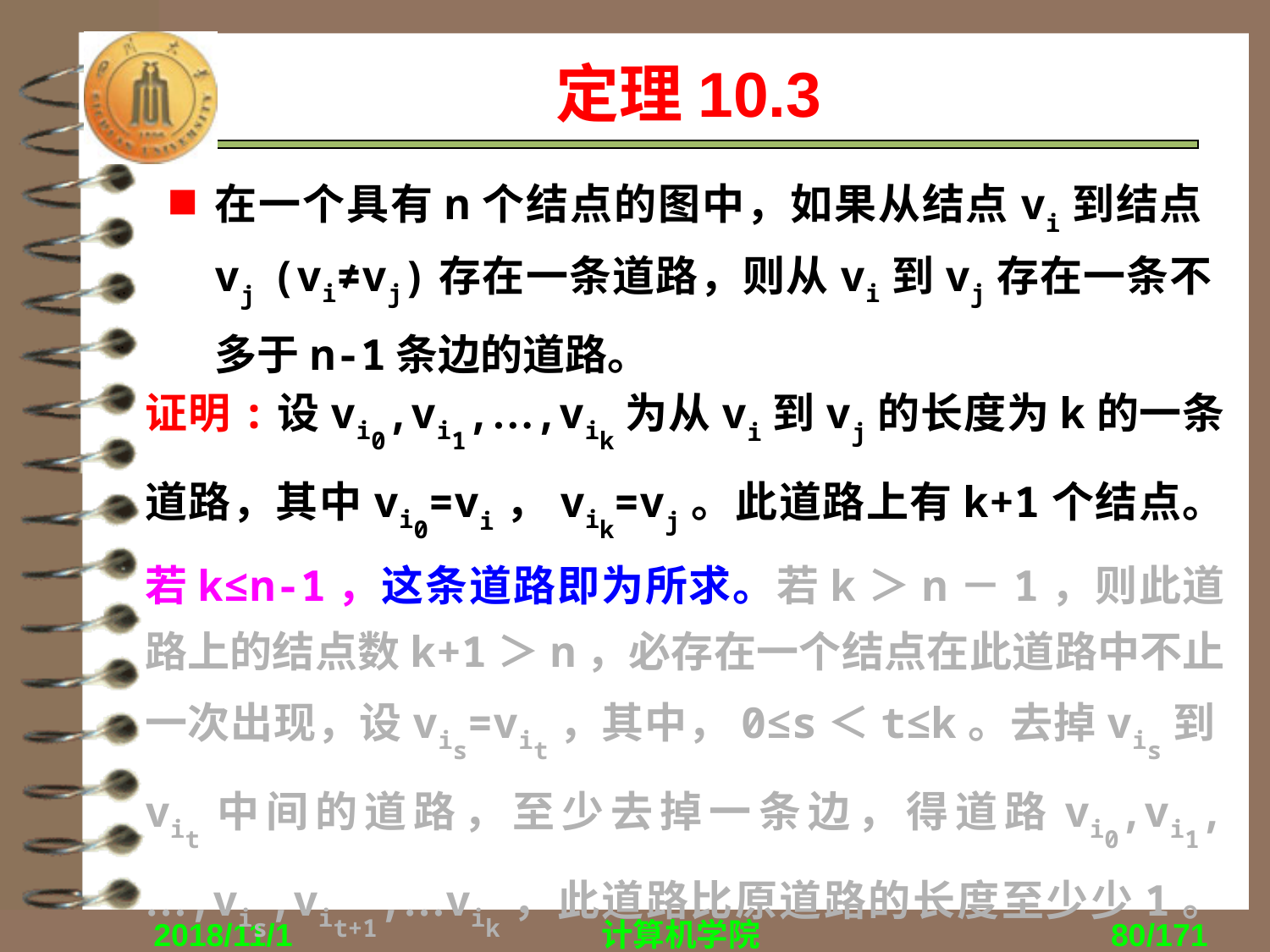

# 定理10.3
在一个具有n个结点的图中，如果从结点vi到结点vj (vi≠vj)存在一条道路，则从vi到vj存在一条不多于n-1条边的道路。
证明:设vi0,vi1,…,vik为从vi到vj的长度为k的一条道路，其中vi0=vi，vik=vj。此道路上有k+1个结点。若k≤n-1，这条道路即为所求。若k＞n－1，则此道路上的结点数k+1＞n，必存在一个结点在此道路中不止一次出现，设vis=vit，其中，0≤s＜t≤k。去掉vis到vit中间的道路，至少去掉一条边，得道路vi0,vi1,…,vis,vit+1,…vik，此道路比原道路的长度至少少1。如此重复进行下去，必可得一条从vi到vj不多于n-1条边的道路。 ■
2018/11/1
计算机学院
80/171